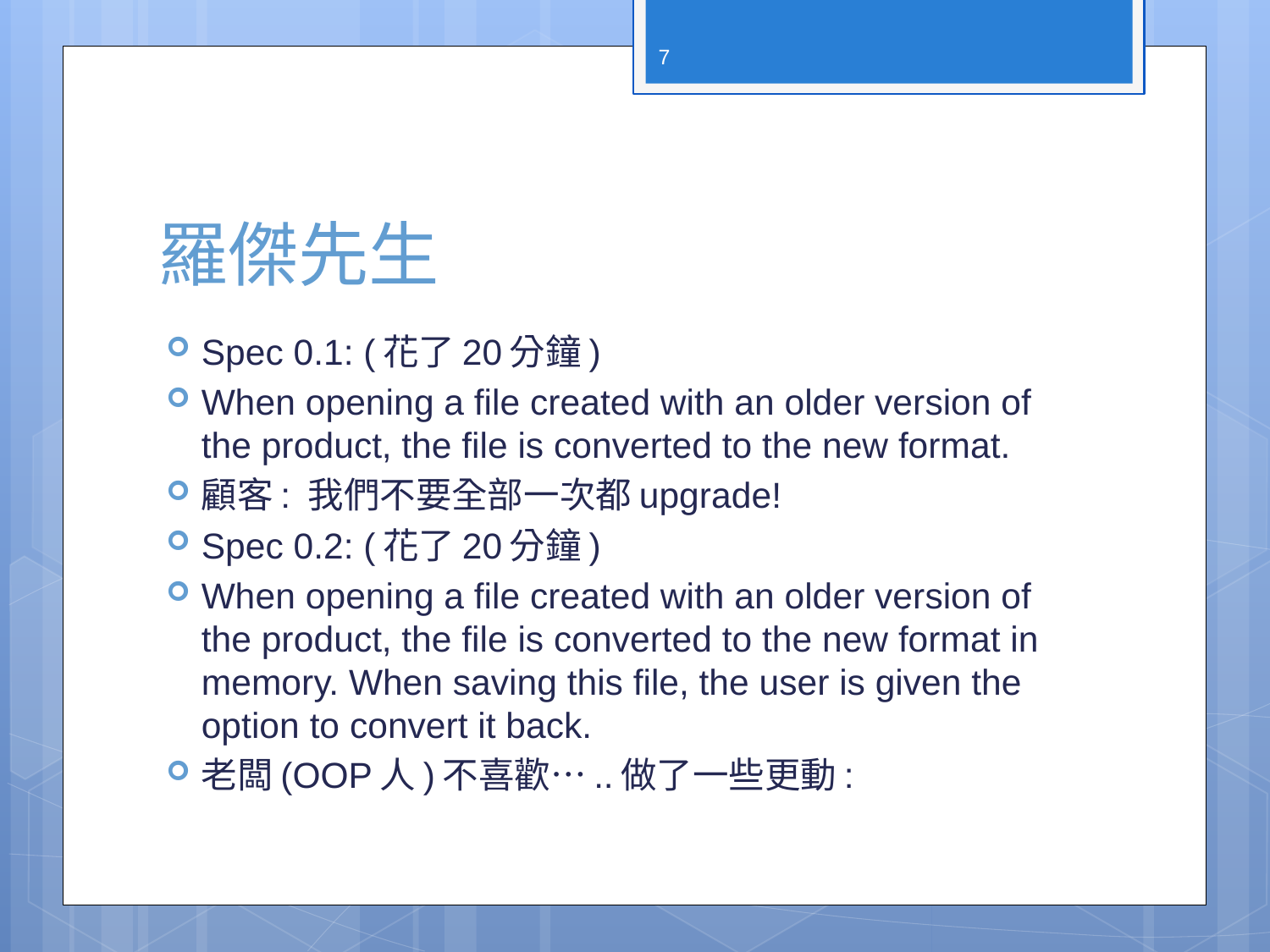

7
# 羅傑先生
Spec 0.1: (花了20分鐘)
When opening a file created with an older version of the product, the file is converted to the new format.
顧客: 我們不要全部一次都upgrade!
Spec 0.2: (花了20分鐘)
When opening a file created with an older version of the product, the file is converted to the new format in memory. When saving this file, the user is given the option to convert it back.
老闆(OOP人)不喜歡…..做了一些更動: